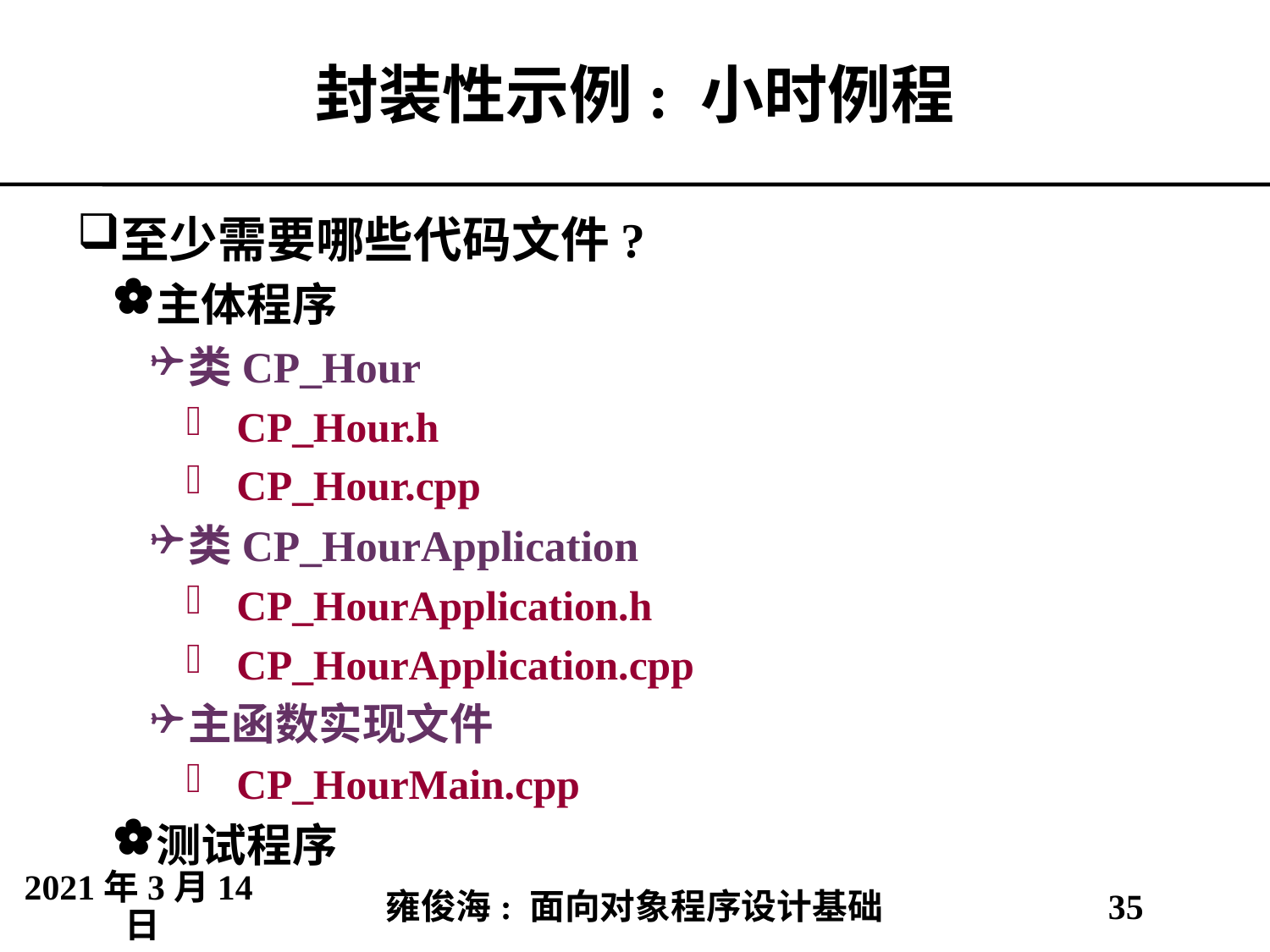

# 封装性示例: 小时例程

至少需要哪些代码文件?
主体程序
类CP_Hour
CP_Hour.h
CP_Hour.cpp
类CP_HourApplication
CP_HourApplication.h
CP_HourApplication.cpp
主函数实现文件
CP_HourMain.cpp
测试程序
2021年3月14日
雍俊海: 面向对象程序设计基础
35